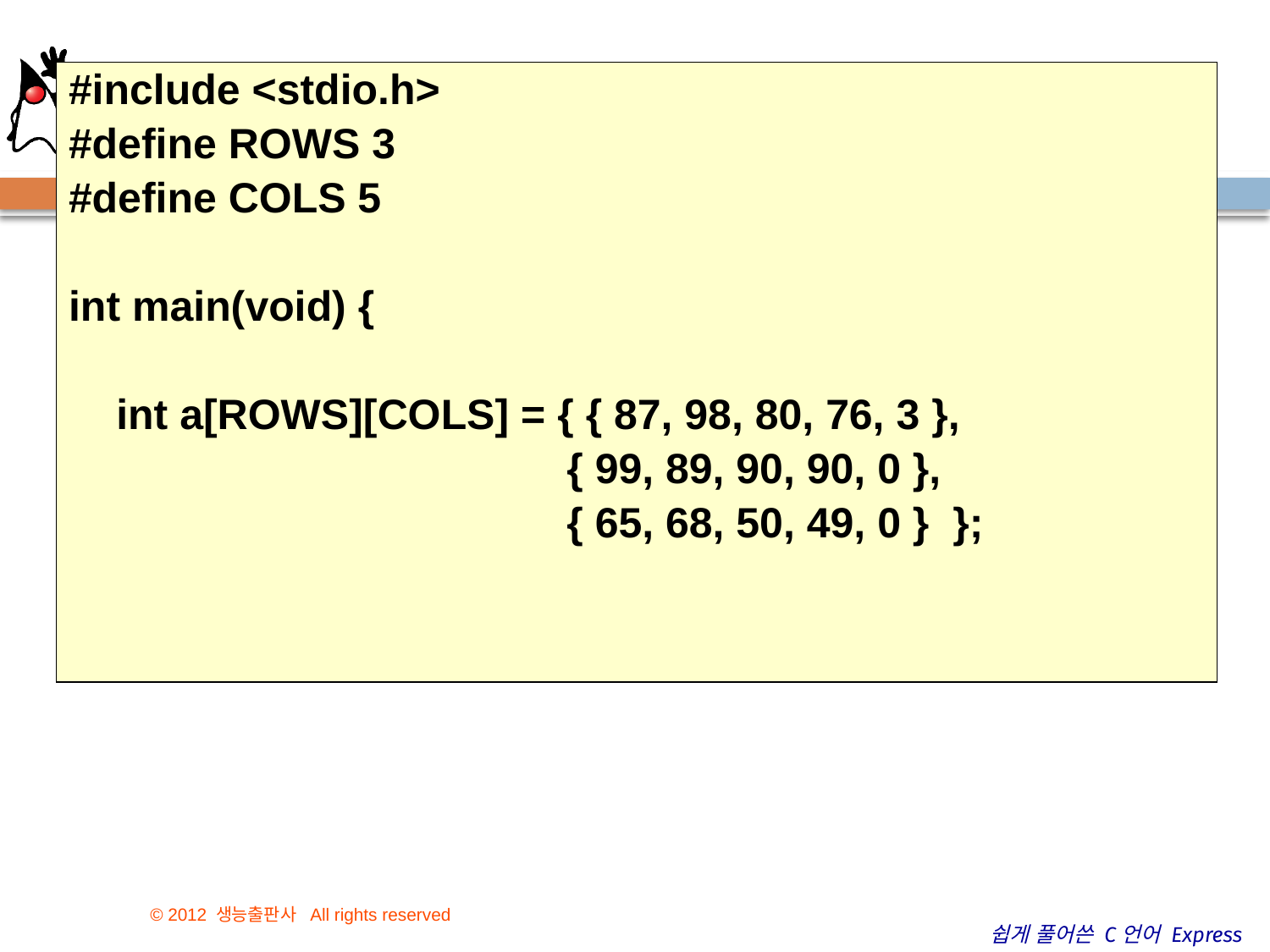

# 2차원 배열의 초기화
#include <stdio.h>
#define ROWS 3
#define COLS 5

int main(void) {

	int a[ROWS][COLS] = { { 87, 98, 80, 76, 3 },
	                                      { 99, 89, 90, 90, 0 },
	                                      { 65, 68, 50, 49, 0 }  };